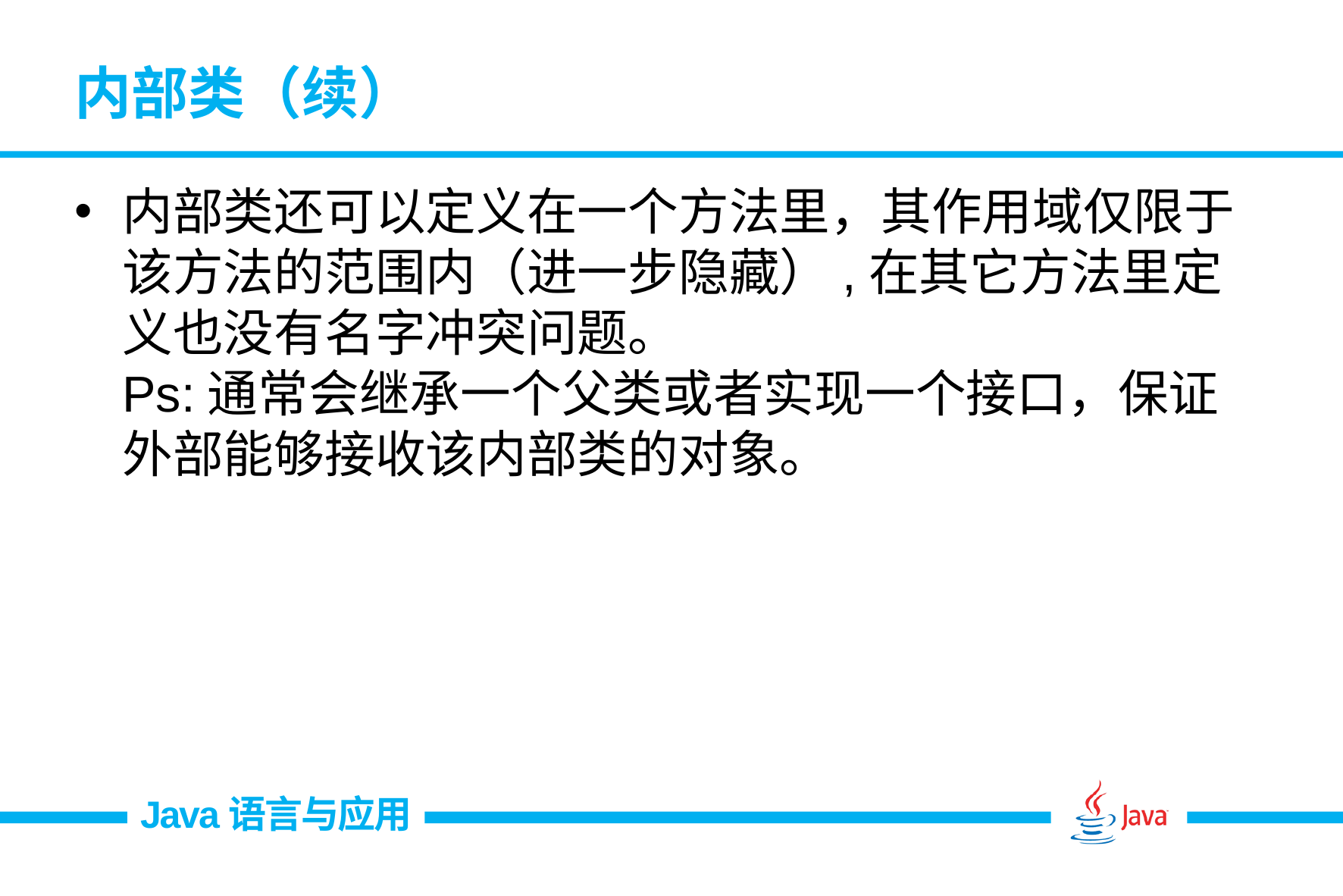

# 内部类（续）
内部类还可以定义在一个方法里，其作用域仅限于该方法的范围内（进一步隐藏）,在其它方法里定义也没有名字冲突问题。
Ps:通常会继承一个父类或者实现一个接口，保证外部能够接收该内部类的对象。